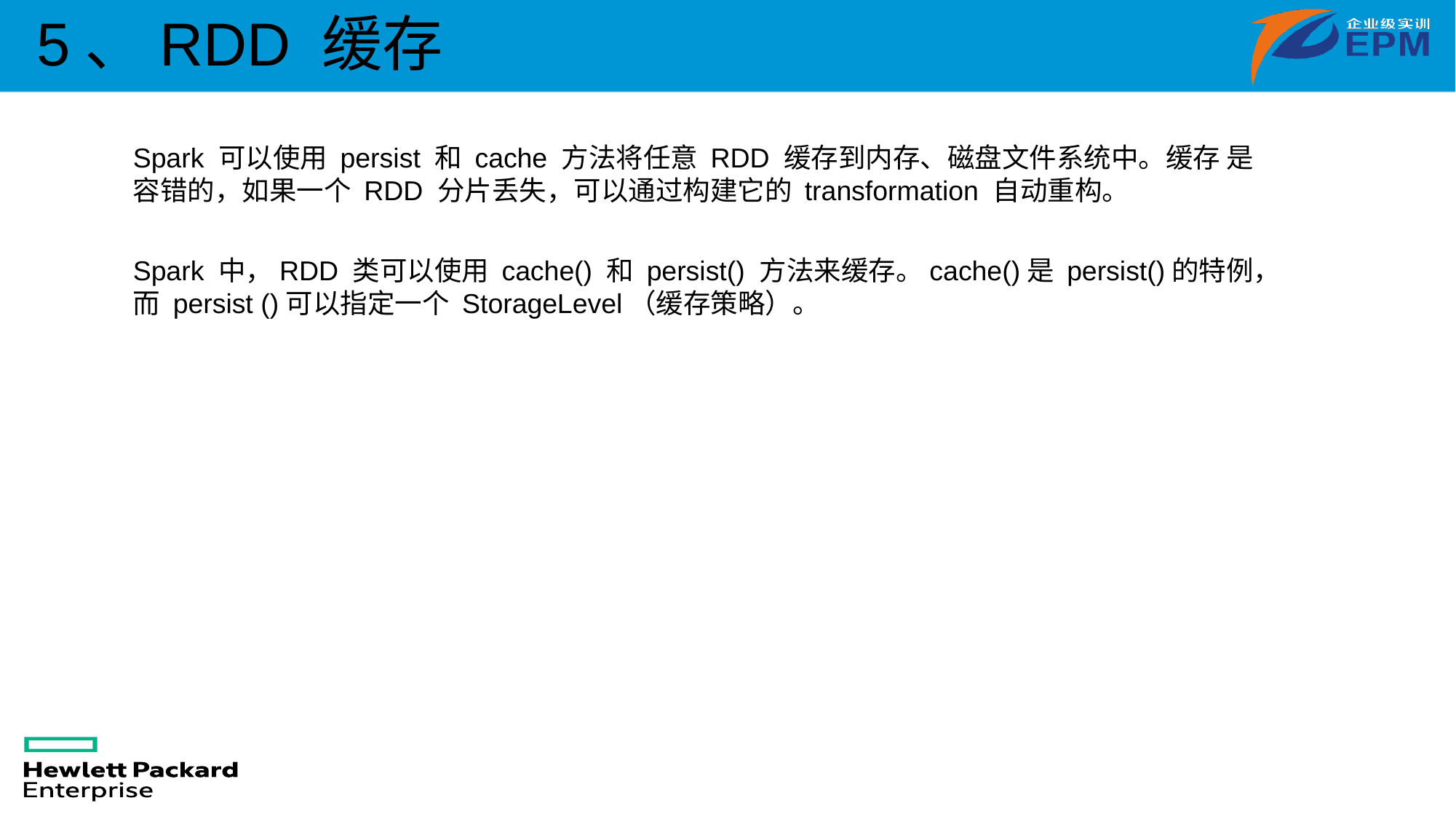

5、RDD 缓存
Spark 可以使用 persist 和 cache 方法将任意 RDD 缓存到内存、磁盘文件系统中。缓存 是容错的，如果一个 RDD 分片丢失，可以通过构建它的 transformation 自动重构。
Spark 中，RDD 类可以使用 cache() 和 persist() 方法来缓存。cache()是 persist()的特例，而 persist ()可以指定一个 StorageLevel（缓存策略）。